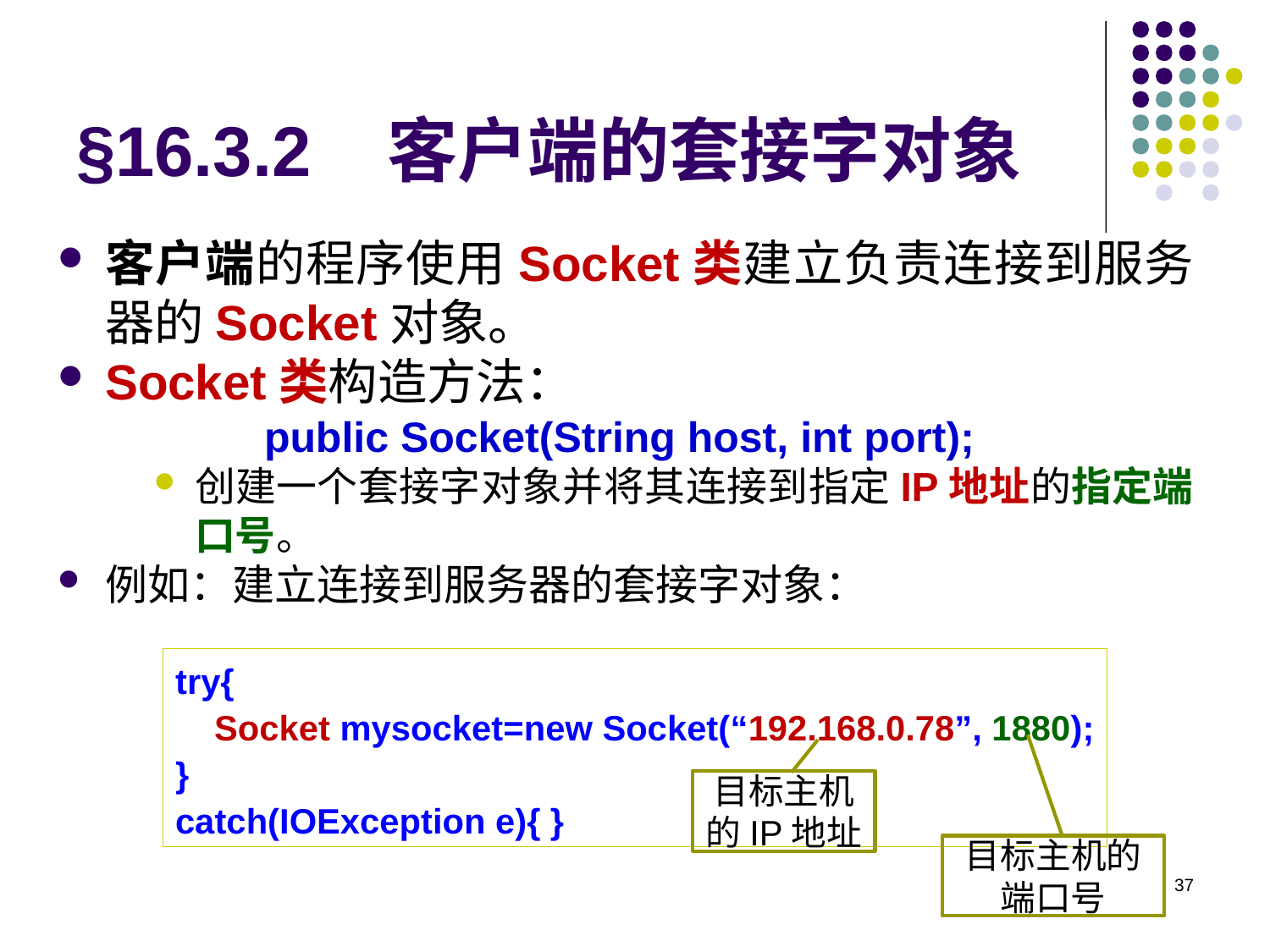

# §16.3.2   客户端的套接字对象
客户端的程序使用Socket类建立负责连接到服务器的Socket对象。
Socket类构造方法：
public Socket(String host, int port);
创建一个套接字对象并将其连接到指定IP地址的指定端口号。
例如：建立连接到服务器的套接字对象：

try{
    Socket mysocket=new Socket(“192.168.0.78”, 1880);
}
catch(IOException e){ }
目标主机的IP地址
目标主机的端口号
37